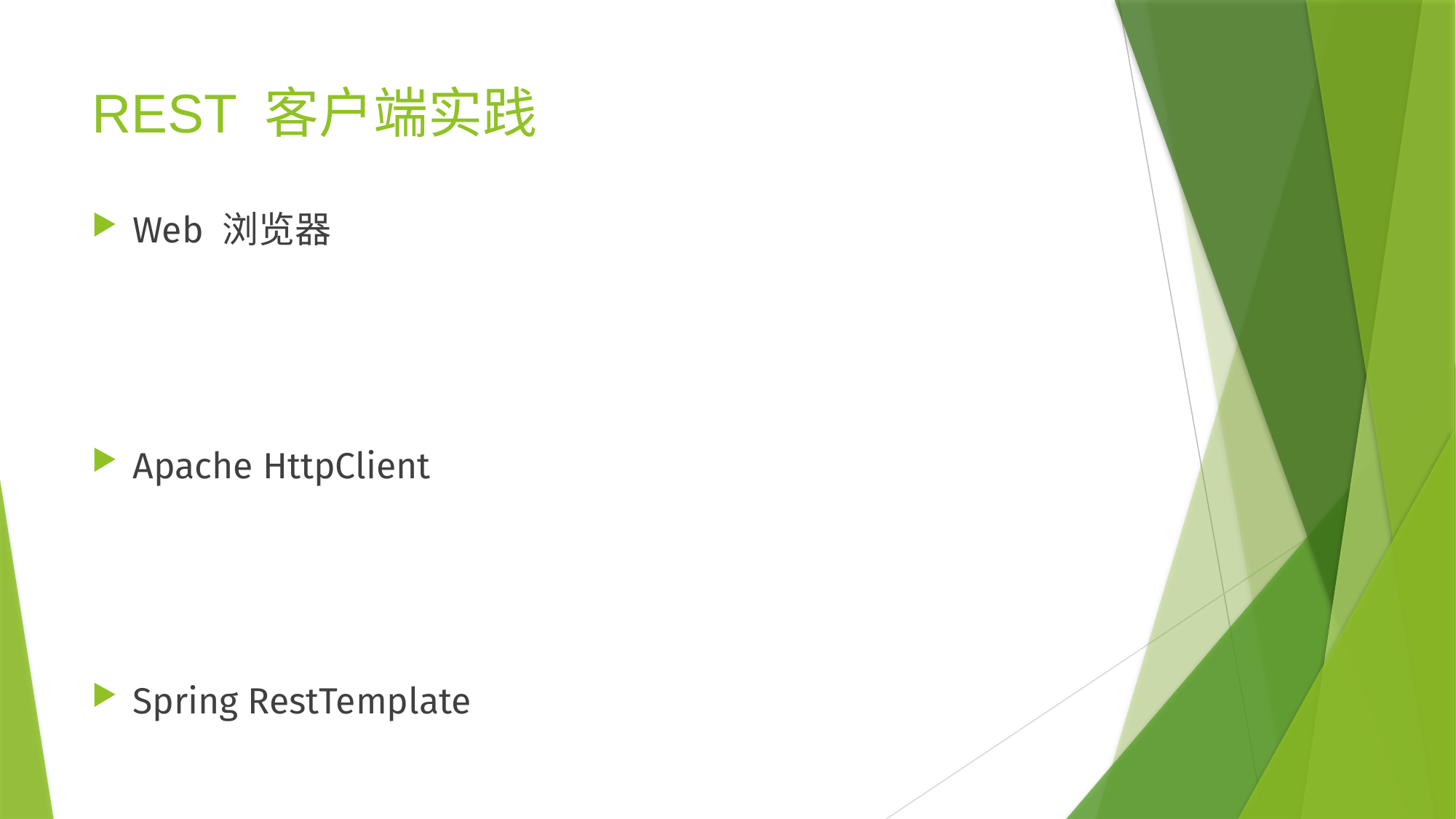

# REST 客户端实践
Web 浏览器

Apache HttpClient

Spring RestTemplate